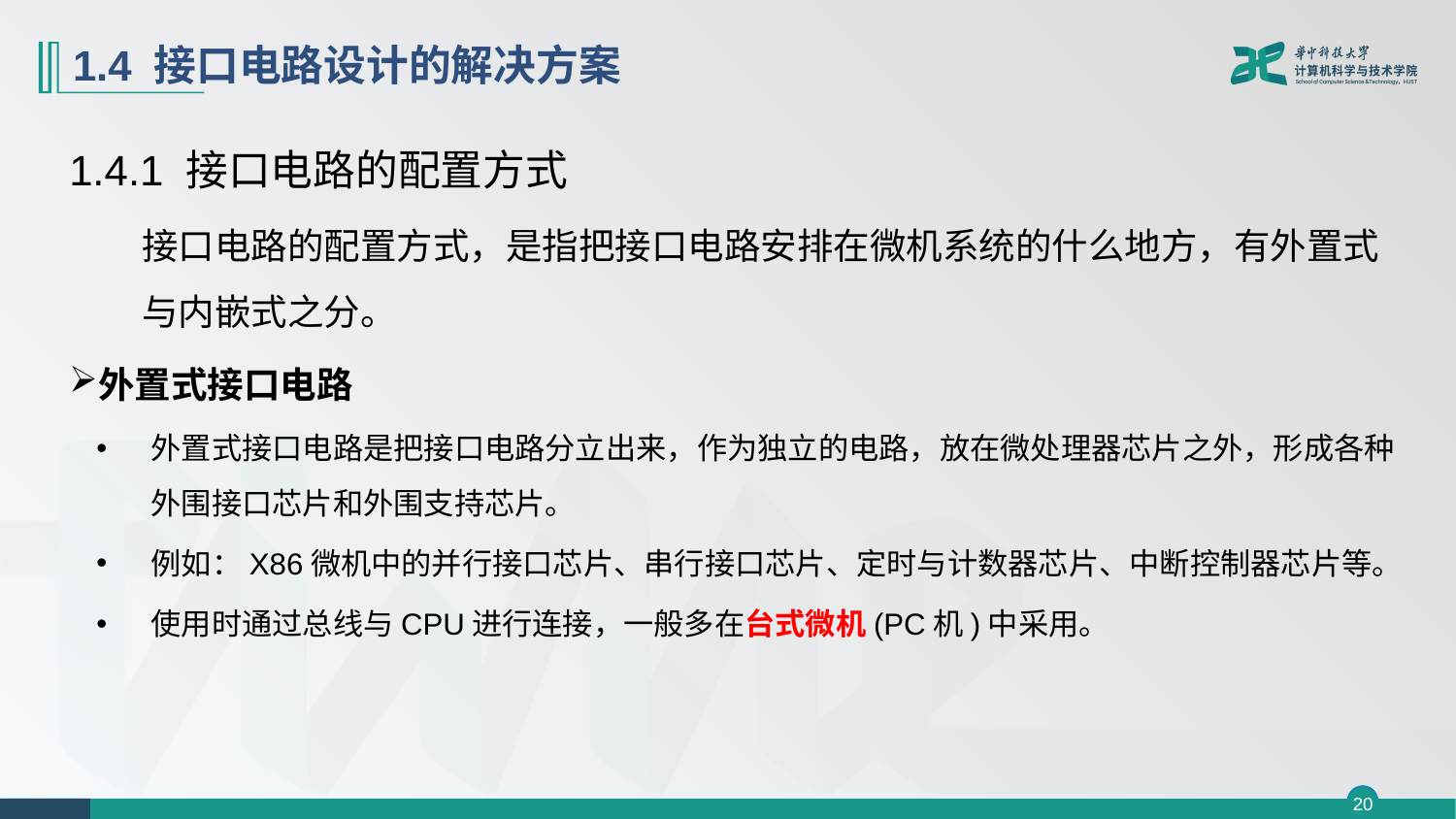

# 1.4 接口电路设计的解决方案
1.4.1 接口电路的配置方式
接口电路的配置方式，是指把接口电路安排在微机系统的什么地方，有外置式与内嵌式之分。
外置式接口电路
外置式接口电路是把接口电路分立出来，作为独立的电路，放在微处理器芯片之外，形成各种外围接口芯片和外围支持芯片。
例如：X86微机中的并行接口芯片、串行接口芯片、定时与计数器芯片、中断控制器芯片等。
使用时通过总线与CPU进行连接，一般多在台式微机(PC机)中采用。